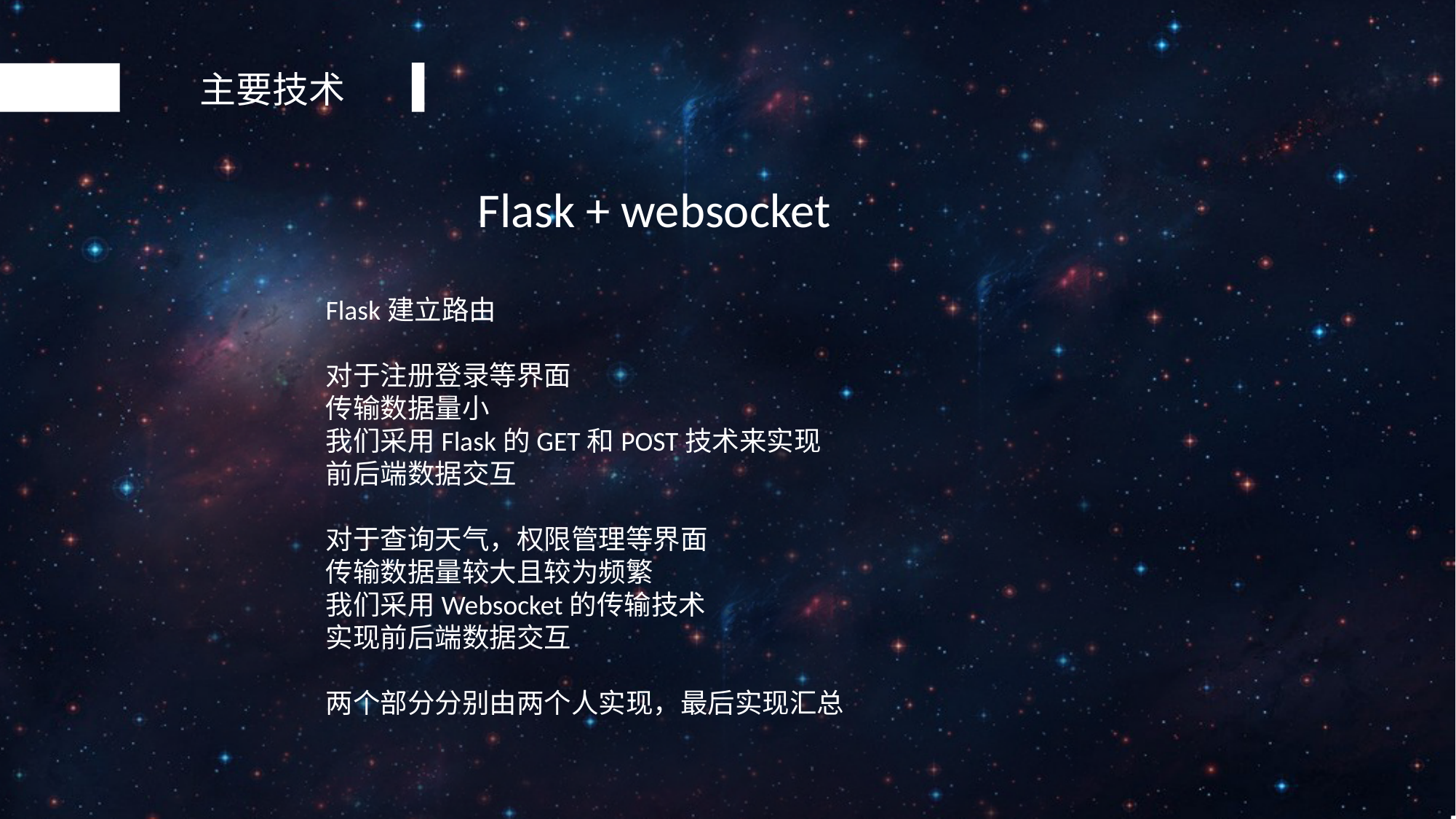

主要技术

Flask + websocket
Flask建立路由

对于注册登录等界面
传输数据量小
我们采用Flask的GET和POST技术来实现
前后端数据交互

对于查询天气，权限管理等界面
传输数据量较大且较为频繁
我们采用Websocket的传输技术
实现前后端数据交互

两个部分分别由两个人实现，最后实现汇总